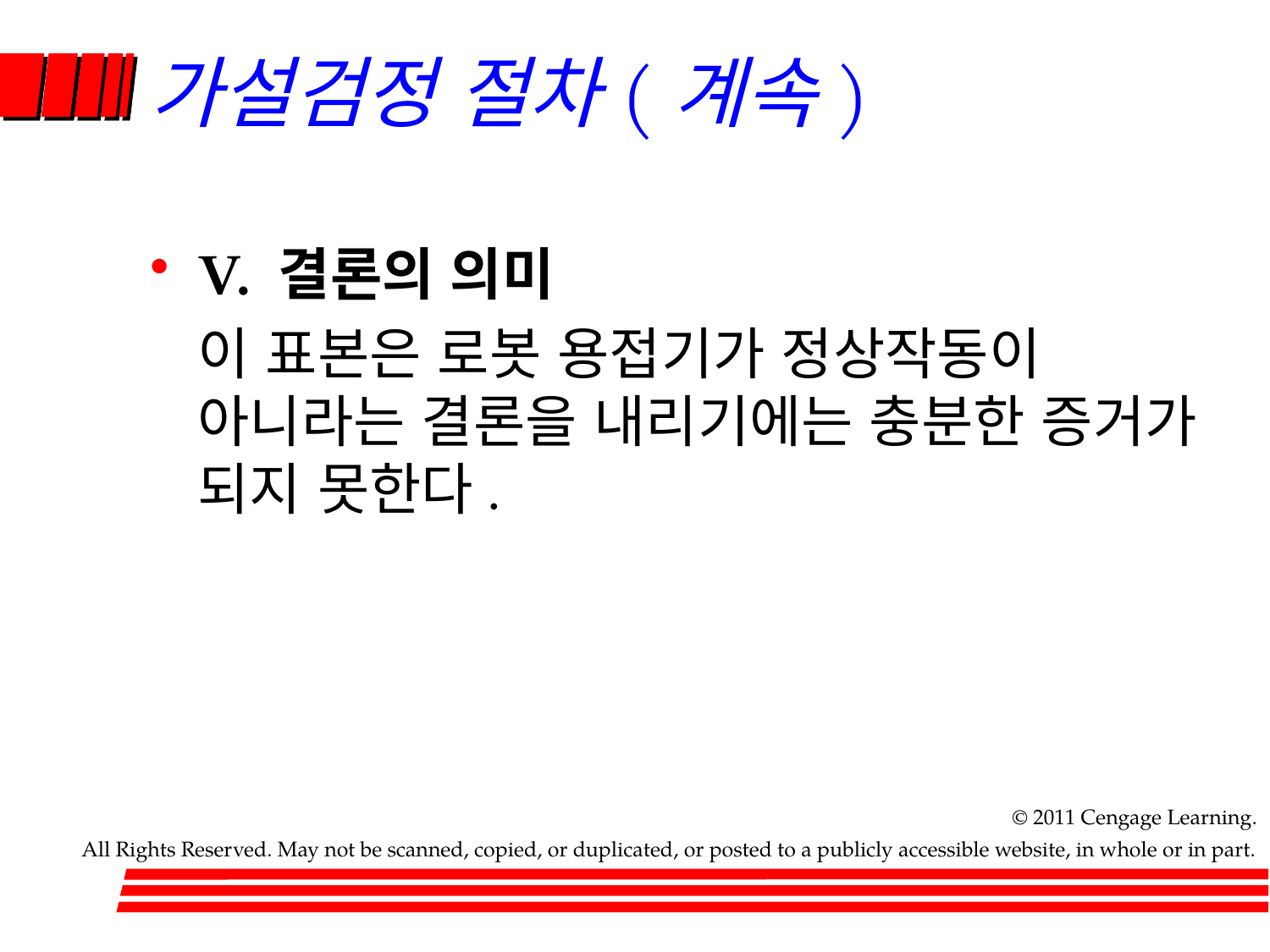

# 가설검정 절차(계속)
V. 결론의 의미
	이 표본은 로봇 용접기가 정상작동이 아니라는 결론을 내리기에는 충분한 증거가 되지 못한다.
		           © 2011 Cengage Learning.
All Rights Reserved. May not be scanned, copied, or duplicated, or posted to a publicly accessible website, in whole or in part.